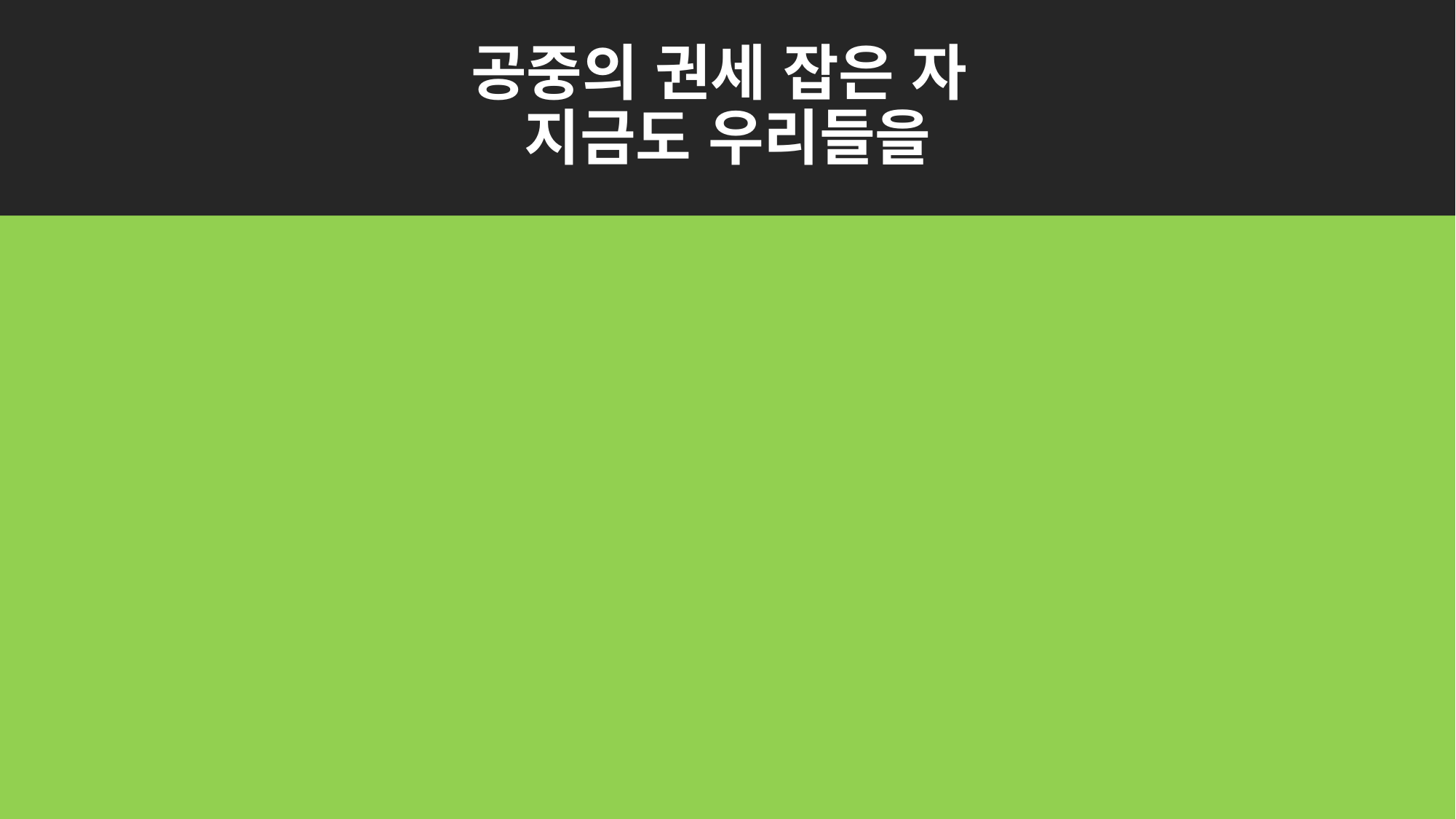

# 공중의 권세 잡은 자 지금도 우리들을